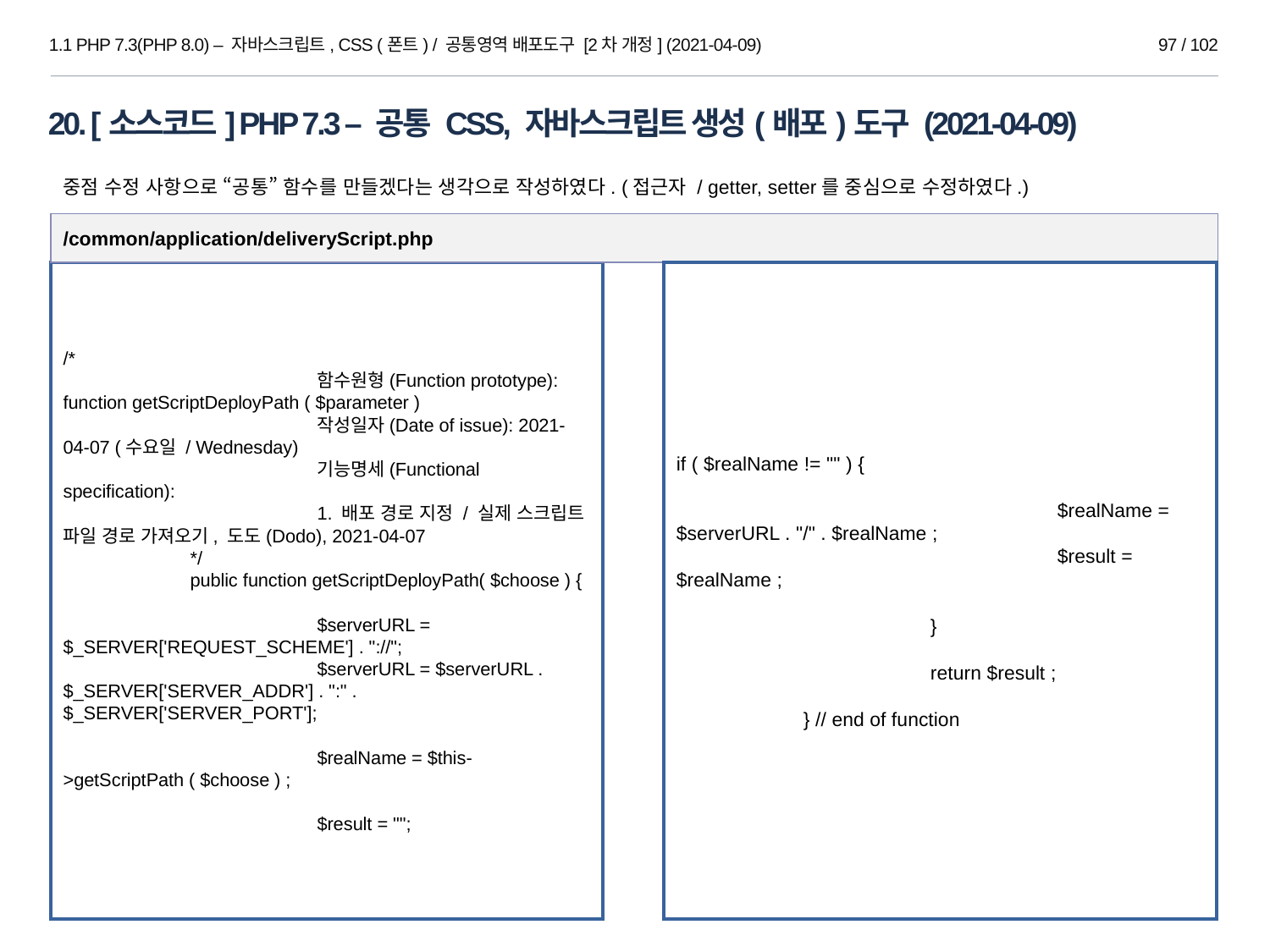

1.1 PHP 7.3(PHP 8.0) – 자바스크립트, CSS (폰트) / 공통영역 배포도구 [2차 개정] (2021-04-09)
97 / 102

20. [소스코드] PHP 7.3 – 공통 CSS, 자바스크립트 생성(배포)도구 (2021-04-09)
중점 수정 사항으로 “공통” 함수를 만들겠다는 생각으로 작성하였다. (접근자 / getter, setter를 중심으로 수정하였다.)
/common/application/deliveryScript.php
if ( $realName != "" ) {

			$realName = $serverURL . "/" . $realName ;
			$result = $realName ;

		}

		return $result ;

	} // end of function
/*
		함수원형(Function prototype): function getScriptDeployPath ( $parameter )
		작성일자(Date of issue): 2021-04-07 (수요일 / Wednesday)
		기능명세(Functional specification):
		1. 배포 경로 지정 / 실제 스크립트 파일 경로 가져오기, 도도(Dodo), 2021-04-07
	*/
	public function getScriptDeployPath( $choose ) {

		$serverURL = $_SERVER['REQUEST_SCHEME'] . "://";
		$serverURL = $serverURL . $_SERVER['SERVER_ADDR'] . ":" . $_SERVER['SERVER_PORT'];

		$realName = $this->getScriptPath ( $choose ) ;

		$result = "";